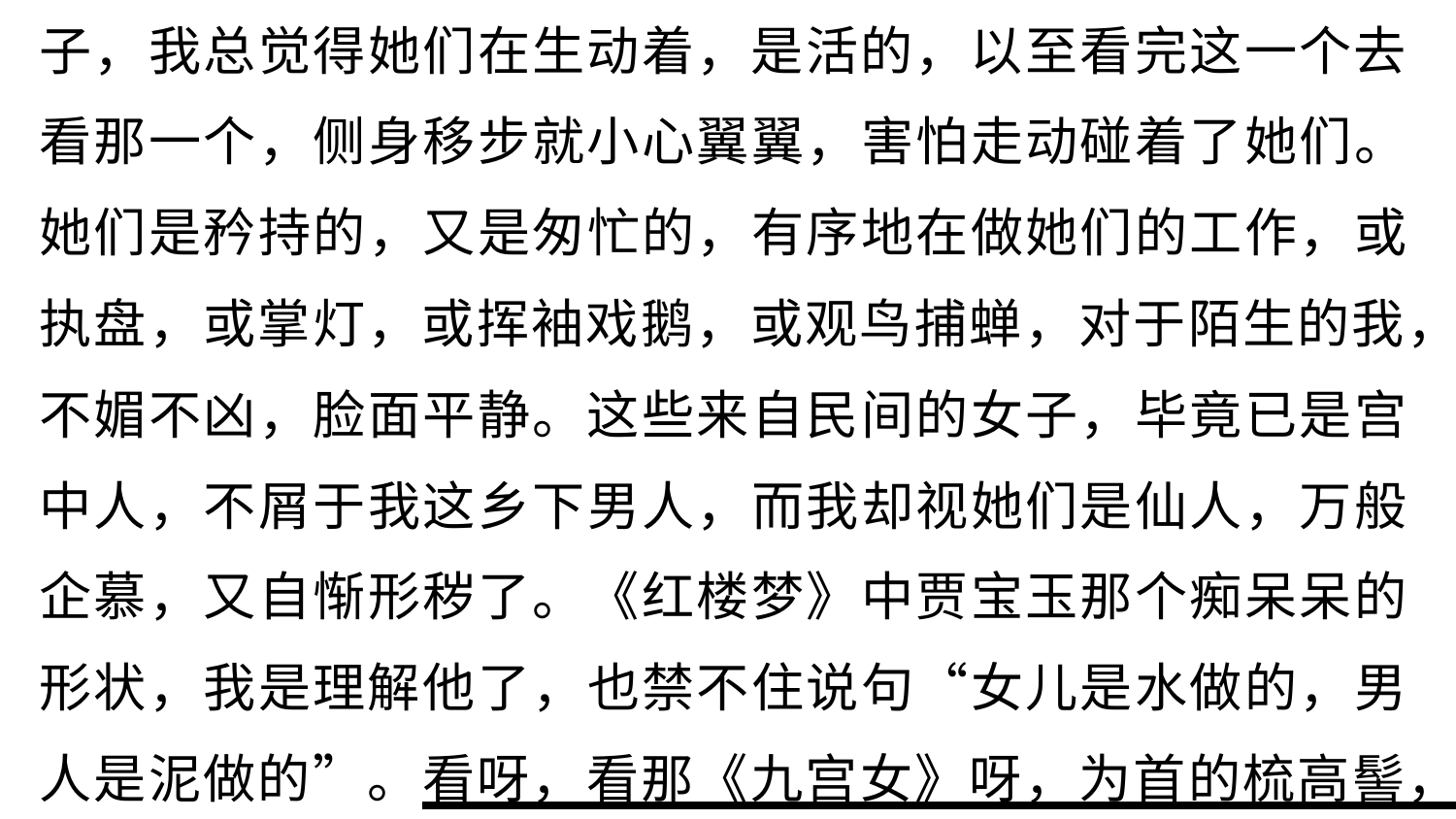

子，我总觉得她们在生动着，是活的，以至看完这一个去看那一个，侧身移步就小心翼翼，害怕走动碰着了她们。她们是矜持的，又是匆忙的，有序地在做她们的工作，或执盘，或掌灯，或挥袖戏鹅，或观鸟捕蝉，对于陌生的我，不媚不凶，脸面平静。这些来自民间的女子，毕竟已是宫中人，不屑于我这乡下男人，而我却视她们是仙人，万般企慕，又自惭形秽了。《红楼梦》中贾宝玉那个痴呆呆的形状，我是理解他了，也禁不住说句“女儿是水做的，男人是泥做的”。看呀，看那《九宫女》呀，为首的梳高髻，手挽披巾，相随